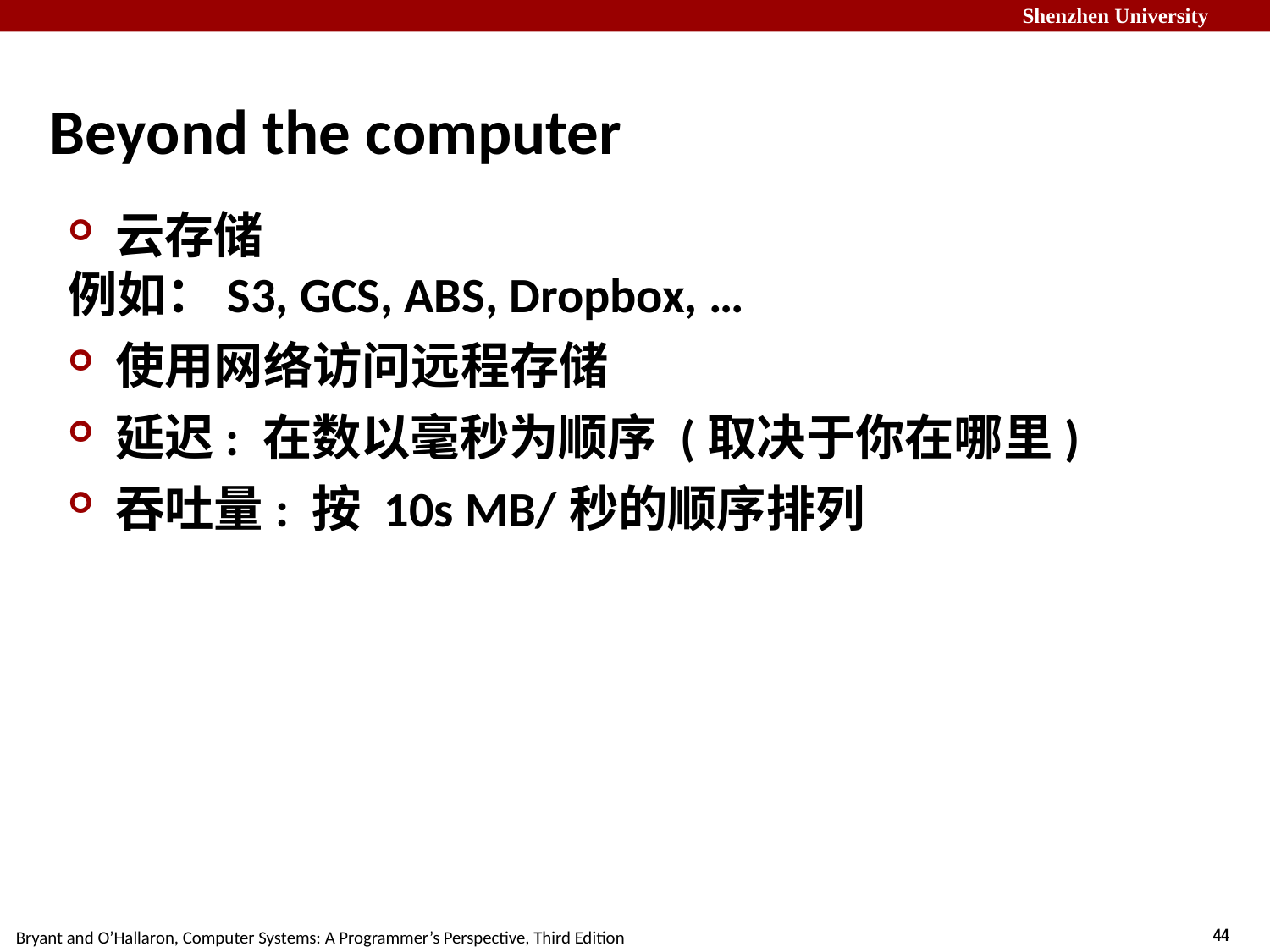

# Beyond the computer
云存储
例如：S3, GCS, ABS, Dropbox, …
使用网络访问远程存储
延迟: 在数以毫秒为顺序 (取决于你在哪里)
吞吐量: 按 10s MB/秒的顺序排列